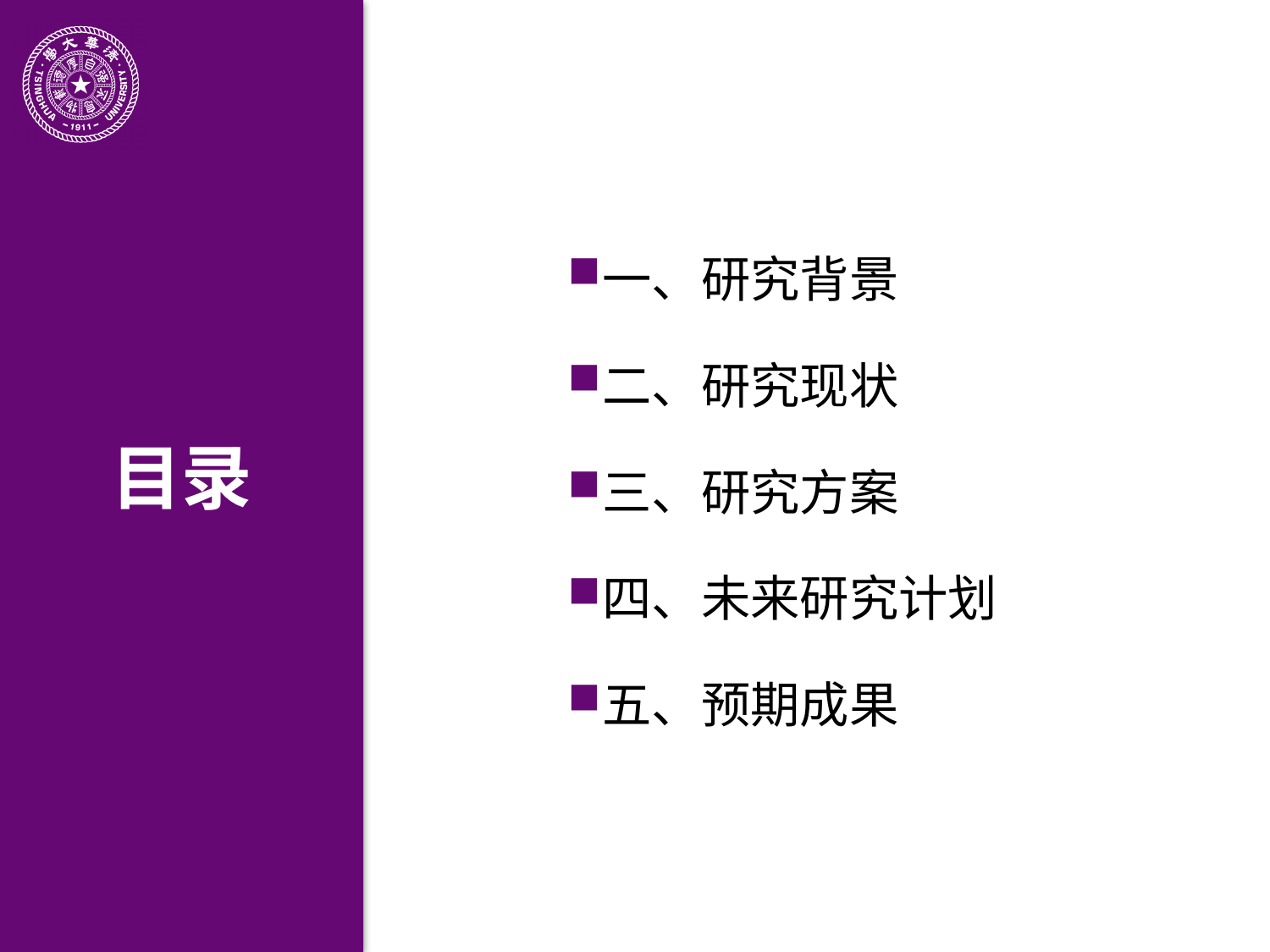

一、研究背景
二、研究现状
三、研究方案
四、未来研究计划
五、预期成果
# 目录